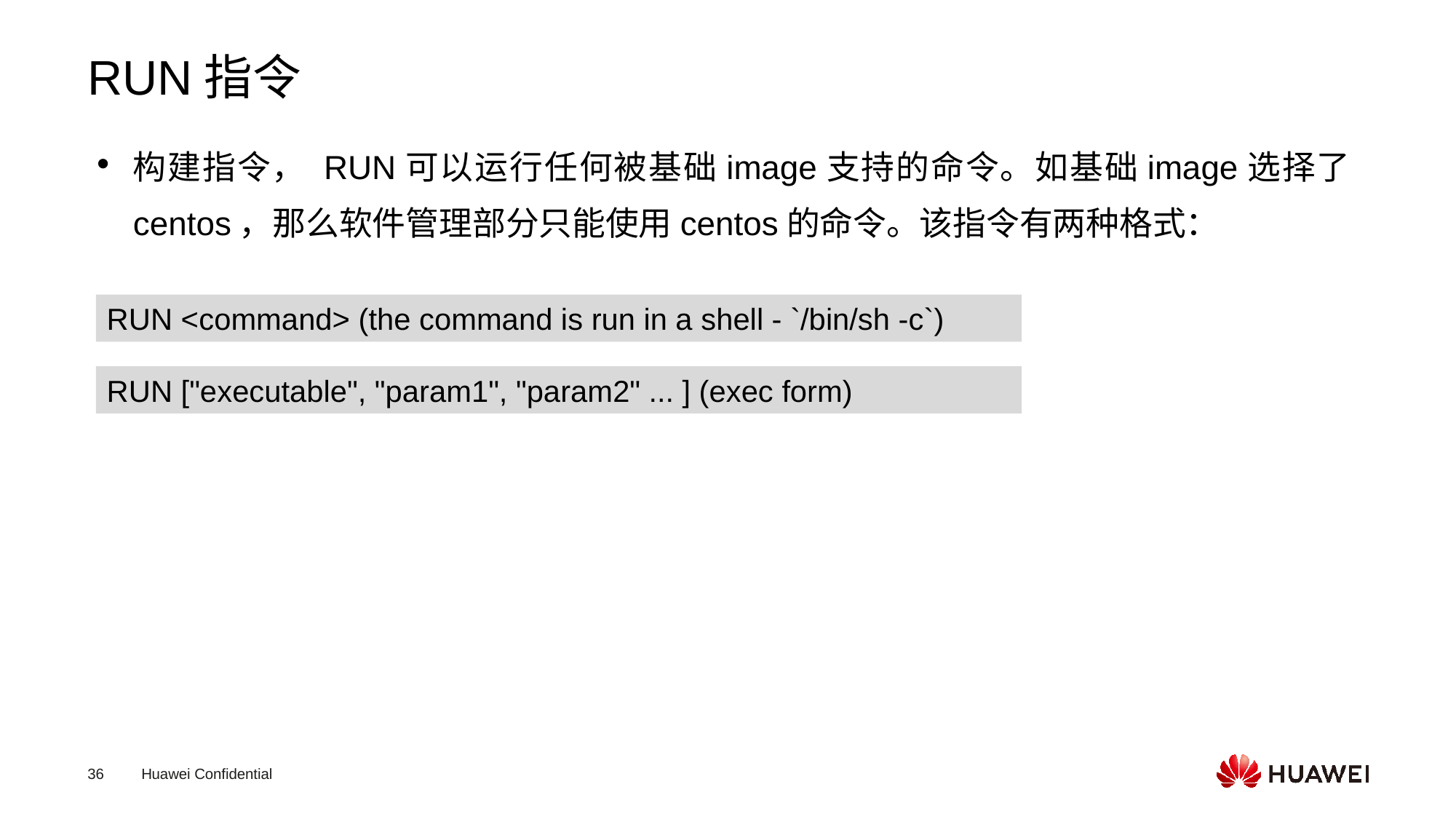

# RUN指令
构建指令， RUN可以运行任何被基础image支持的命令。如基础image选择了centos，那么软件管理部分只能使用centos的命令。该指令有两种格式：

RUN <command> (the command is run in a shell - `/bin/sh -c`)
RUN ["executable", "param1", "param2" ... ] (exec form)